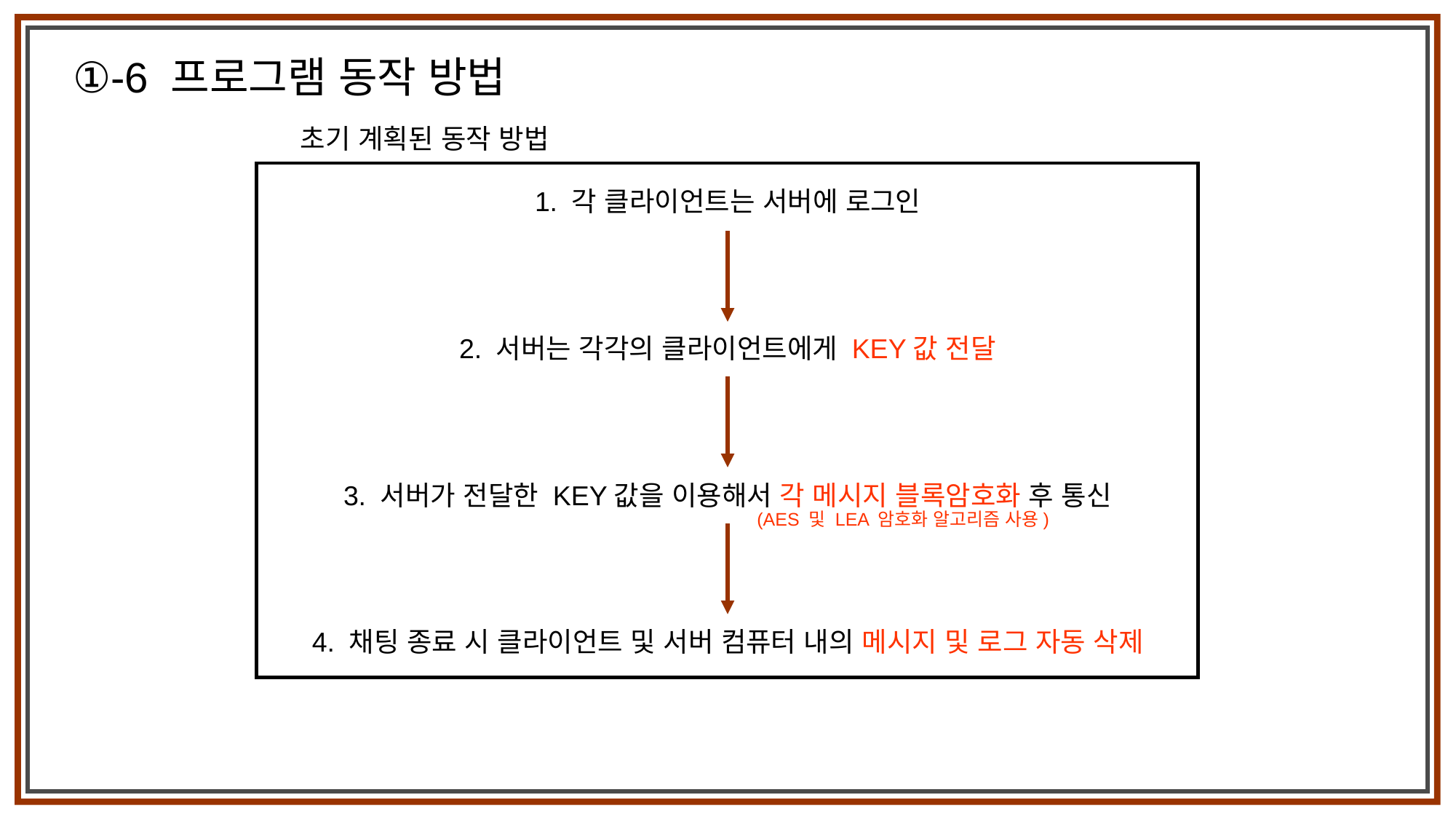

①-6 프로그램 동작 방법
초기 계획된 동작 방법

1. 각 클라이언트는 서버에 로그인
2. 서버는 각각의 클라이언트에게 KEY값 전달
3. 서버가 전달한 KEY값을 이용해서 각 메시지 블록암호화 후 통신
(AES 및 LEA 암호화 알고리즘 사용)
4. 채팅 종료 시 클라이언트 및 서버 컴퓨터 내의 메시지 및 로그 자동 삭제